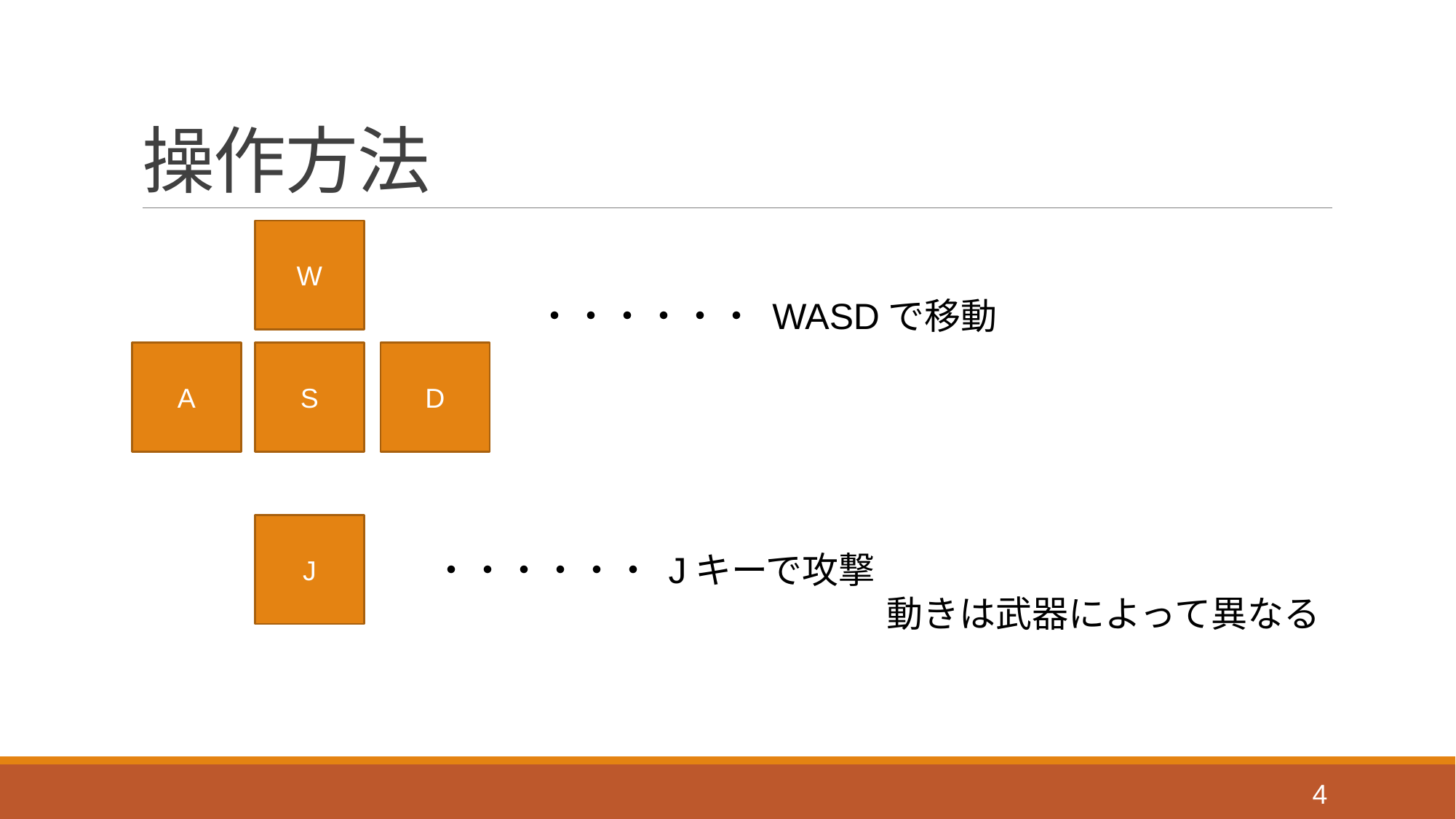

# 操作方法
W
・・・・・・ WASDで移動
A
S
D
J
・・・・・・ Jキーで攻撃
				 動きは武器によって異なる
4